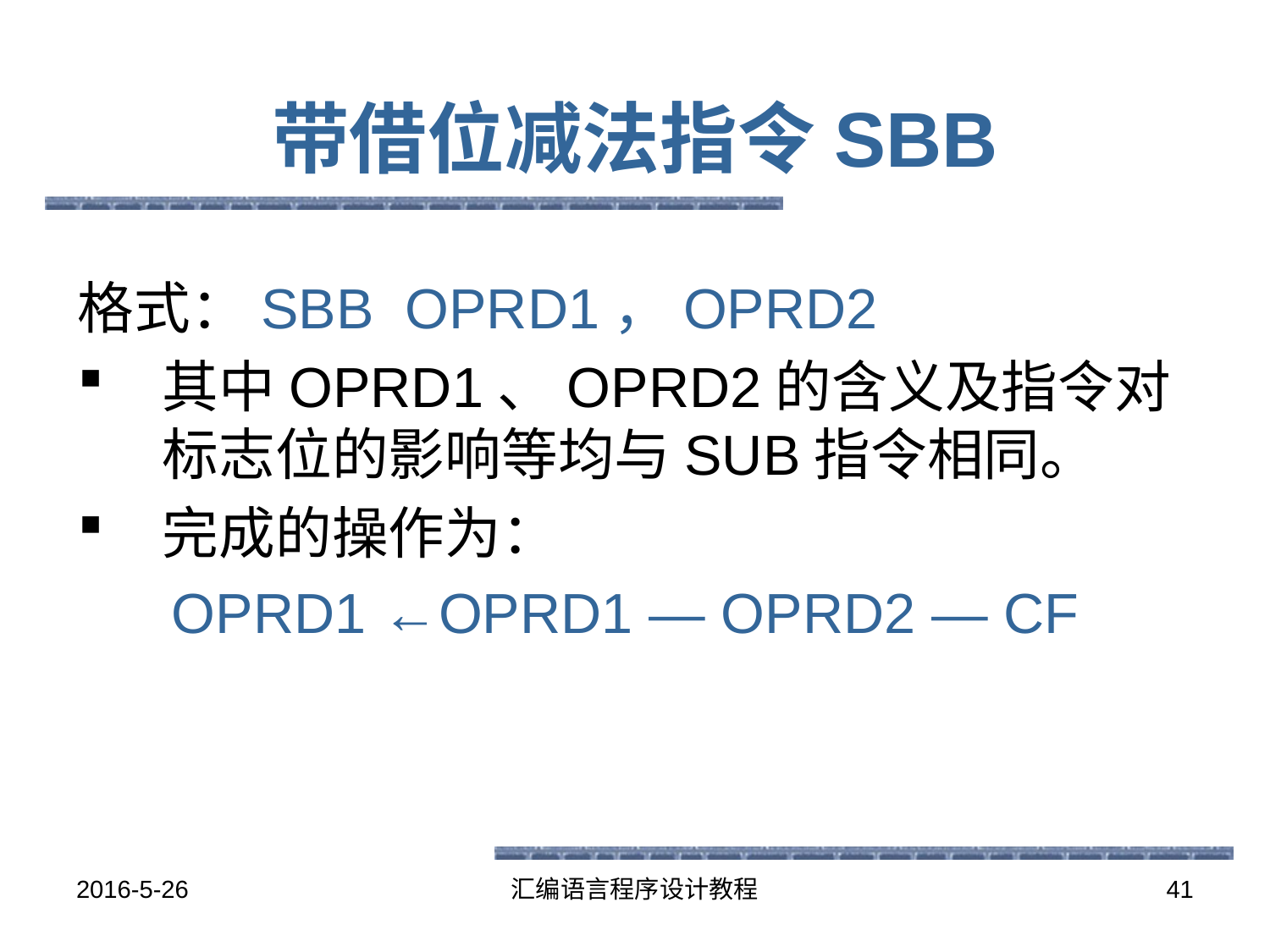

# 带借位减法指令SBB
格式：SBB  OPRD1，OPRD2
其中OPRD1、OPRD2的含义及指令对标志位的影响等均与SUB指令相同。
完成的操作为：
      OPRD1 ←OPRD1 ― OPRD2 ― CF
2016-5-26
汇编语言程序设计教程
41